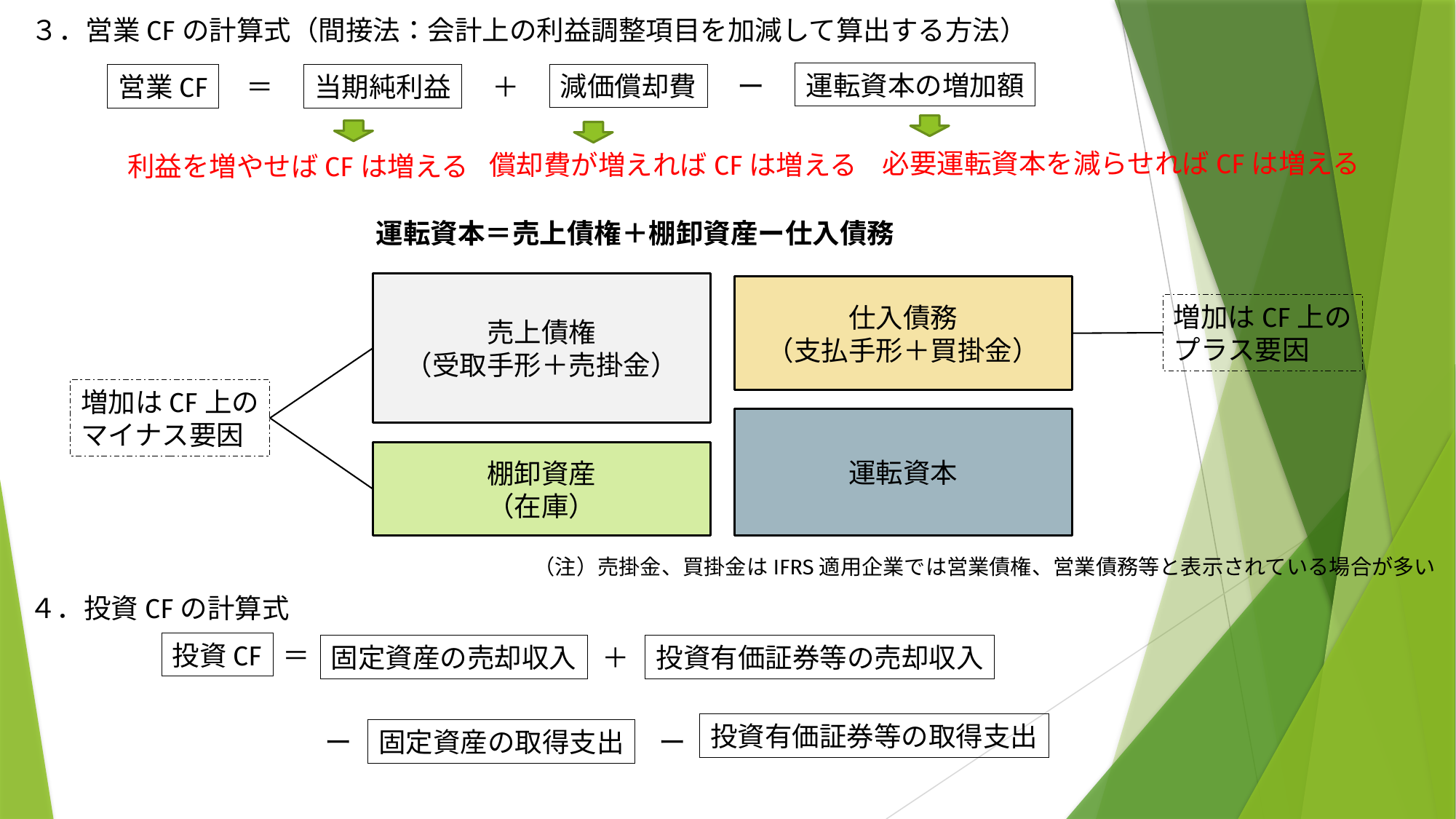

３．営業CFの計算式（間接法：会計上の利益調整項目を加減して算出する方法）
運転資本の増加額
減価償却費
ー
営業CF
＝
当期純利益
＋

必要運転資本を減らせればCFは増える
償却費が増えればCFは増える
利益を増やせばCFは増える
運転資本＝売上債権＋棚卸資産ー仕入債務
売上債権
（受取手形＋売掛金）
仕入債務
（支払手形＋買掛金）
運転資本
棚卸資産
（在庫）
増加はCF上の
プラス要因
増加はCF上の
マイナス要因
（注）売掛金、買掛金はIFRS適用企業では営業債権、営業債務等と表示されている場合が多い
４．投資CFの計算式
投資CF
＝
固定資産の売却収入
＋
投資有価証券等の売却収入
投資有価証券等の取得支出
ー
固定資産の取得支出
ー